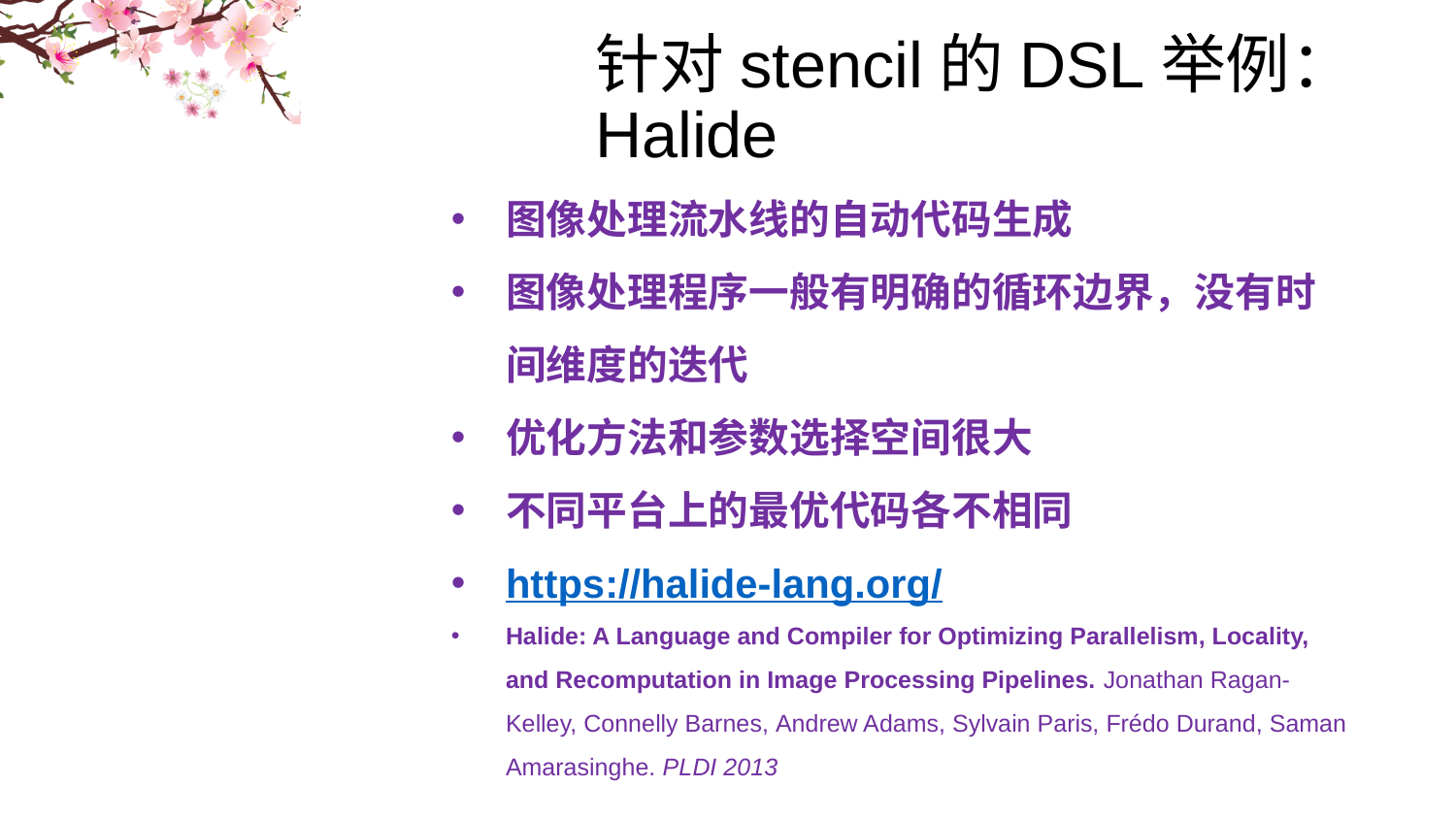

# 针对stencil的DSL举例：Halide
图像处理流水线的自动代码生成
图像处理程序一般有明确的循环边界，没有时间维度的迭代
优化方法和参数选择空间很大
不同平台上的最优代码各不相同
https://halide-lang.org/
Halide: A Language and Compiler for Optimizing Parallelism, Locality, and Recomputation in Image Processing Pipelines. Jonathan Ragan-Kelley, Connelly Barnes, Andrew Adams, Sylvain Paris, Frédo Durand, Saman Amarasinghe. PLDI 2013